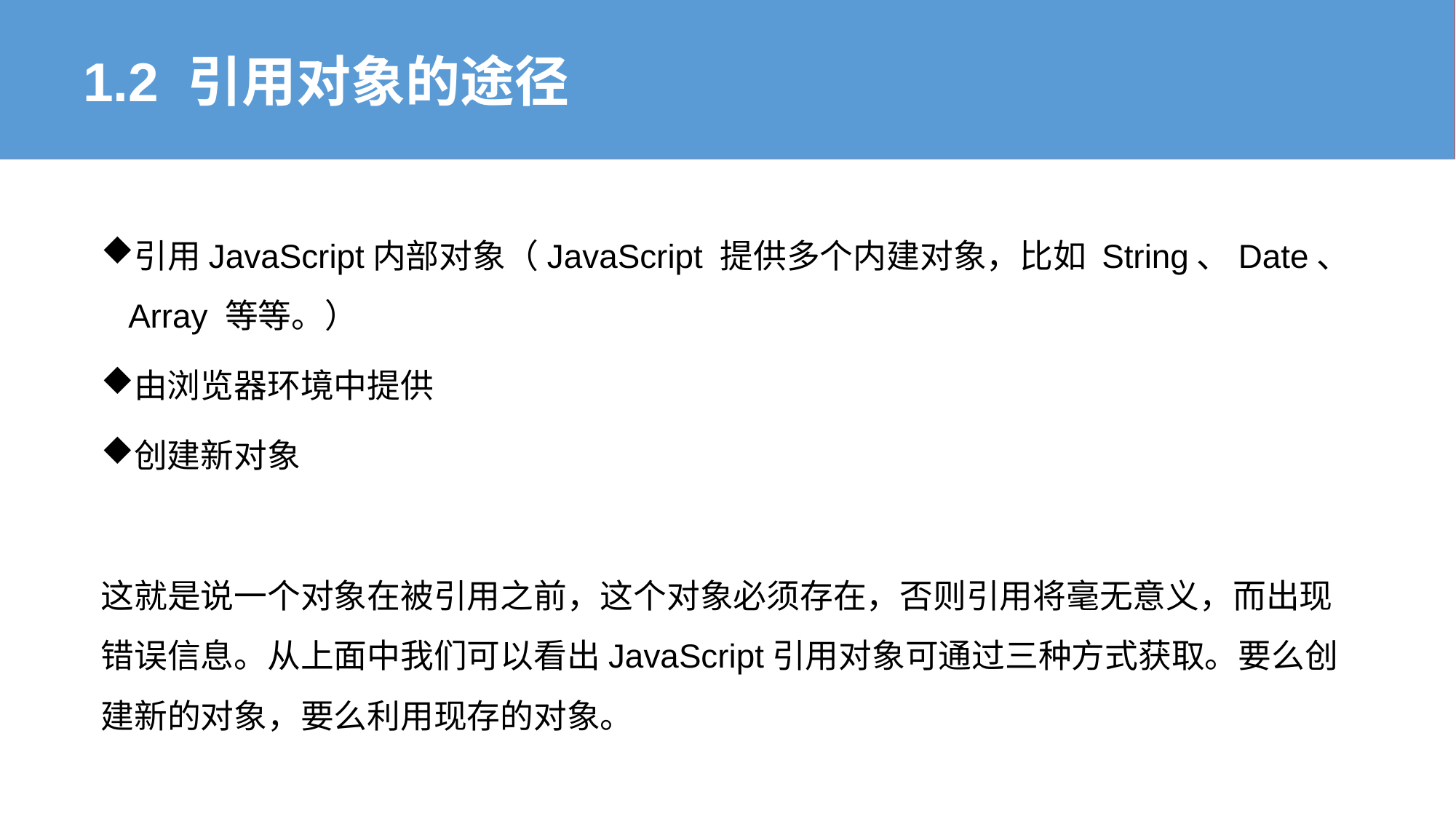

1.2 引用对象的途径

引用JavaScript内部对象（JavaScript 提供多个内建对象，比如 String、Date、Array 等等。）
由浏览器环境中提供
创建新对象

这就是说一个对象在被引用之前，这个对象必须存在，否则引用将毫无意义，而出现错误信息。从上面中我们可以看出JavaScript引用对象可通过三种方式获取。要么创建新的对象，要么利用现存的对象。